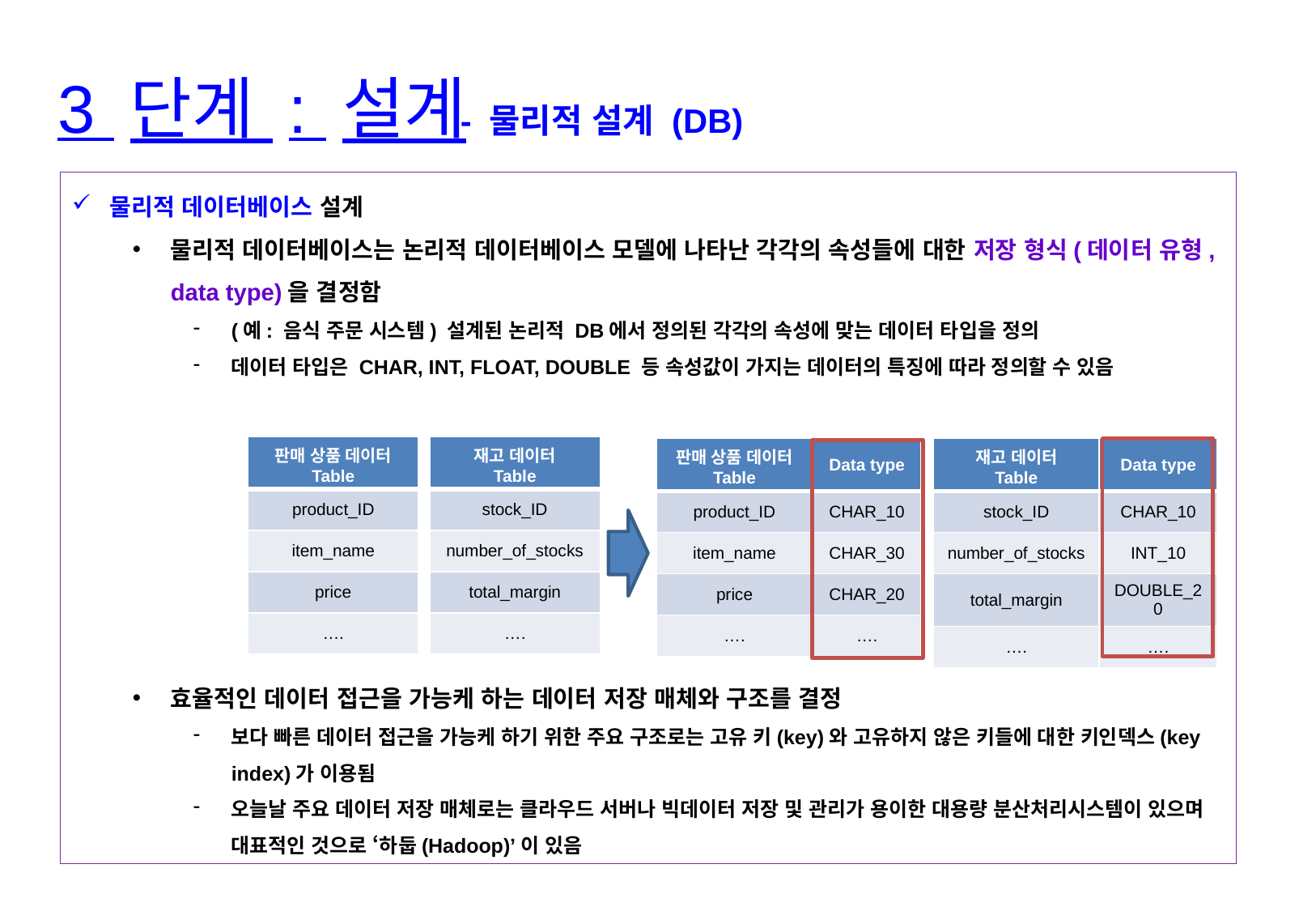

3 단계 : 설계
- 물리적 설계 (DB)
물리적 데이터베이스 설계
물리적 데이터베이스는 논리적 데이터베이스 모델에 나타난 각각의 속성들에 대한 저장 형식(데이터 유형, data type)을 결정함
(예: 음식 주문 시스템) 설계된 논리적 DB에서 정의된 각각의 속성에 맞는 데이터 타입을 정의
데이터 타입은 CHAR, INT, FLOAT, DOUBLE 등 속성값이 가지는 데이터의 특징에 따라 정의할 수 있음

효율적인 데이터 접근을 가능케 하는 데이터 저장 매체와 구조를 결정
보다 빠른 데이터 접근을 가능케 하기 위한 주요 구조로는 고유 키(key)와 고유하지 않은 키들에 대한 키인덱스(key index)가 이용됨
오늘날 주요 데이터 저장 매체로는 클라우드 서버나 빅데이터 저장 및 관리가 용이한 대용량 분산처리시스템이 있으며 대표적인 것으로 ‘하둡(Hadoop)’이 있음
| 판매 상품 데이터 Table |
| --- |
| product\_ID |
| item\_name |
| price |
| …. |
| 재고 데이터 Table |
| --- |
| stock\_ID |
| number\_of\_stocks |
| total\_margin |
| …. |
| 판매 상품 데이터 Table | Data type |
| --- | --- |
| product\_ID | CHAR\_10 |
| item\_name | CHAR\_30 |
| price | CHAR\_20 |
| …. | …. |
| 재고 데이터 Table | Data type |
| --- | --- |
| stock\_ID | CHAR\_10 |
| number\_of\_stocks | INT\_10 |
| total\_margin | DOUBLE\_20 |
| …. | …. |